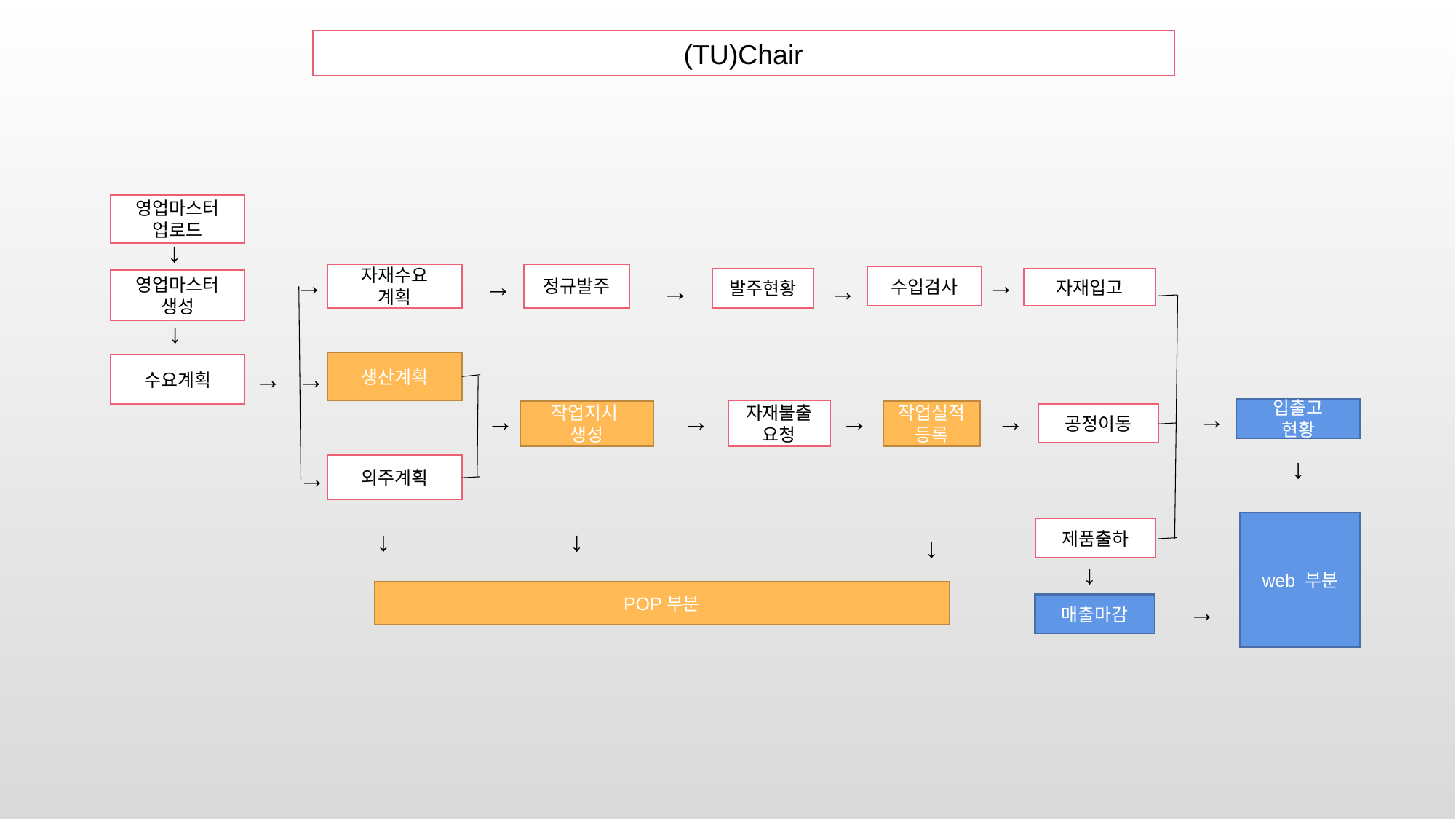

(TU)Chair
영업마스터
업로드
↓
→
→
→
자재수요
계획
정규발주
수입검사
→
발주현황
→
자재입고
영업마스터
생성
↓
생산계획
수요계획
→
→
→
→
→
→
→
입출고
현황
자재불출
요청
작업지시
생성
작업실적
등록
공정이동
↓
외주계획
→
web 부분
↓
↓
제품출하
↓
↓
POP부분
→
매출마감